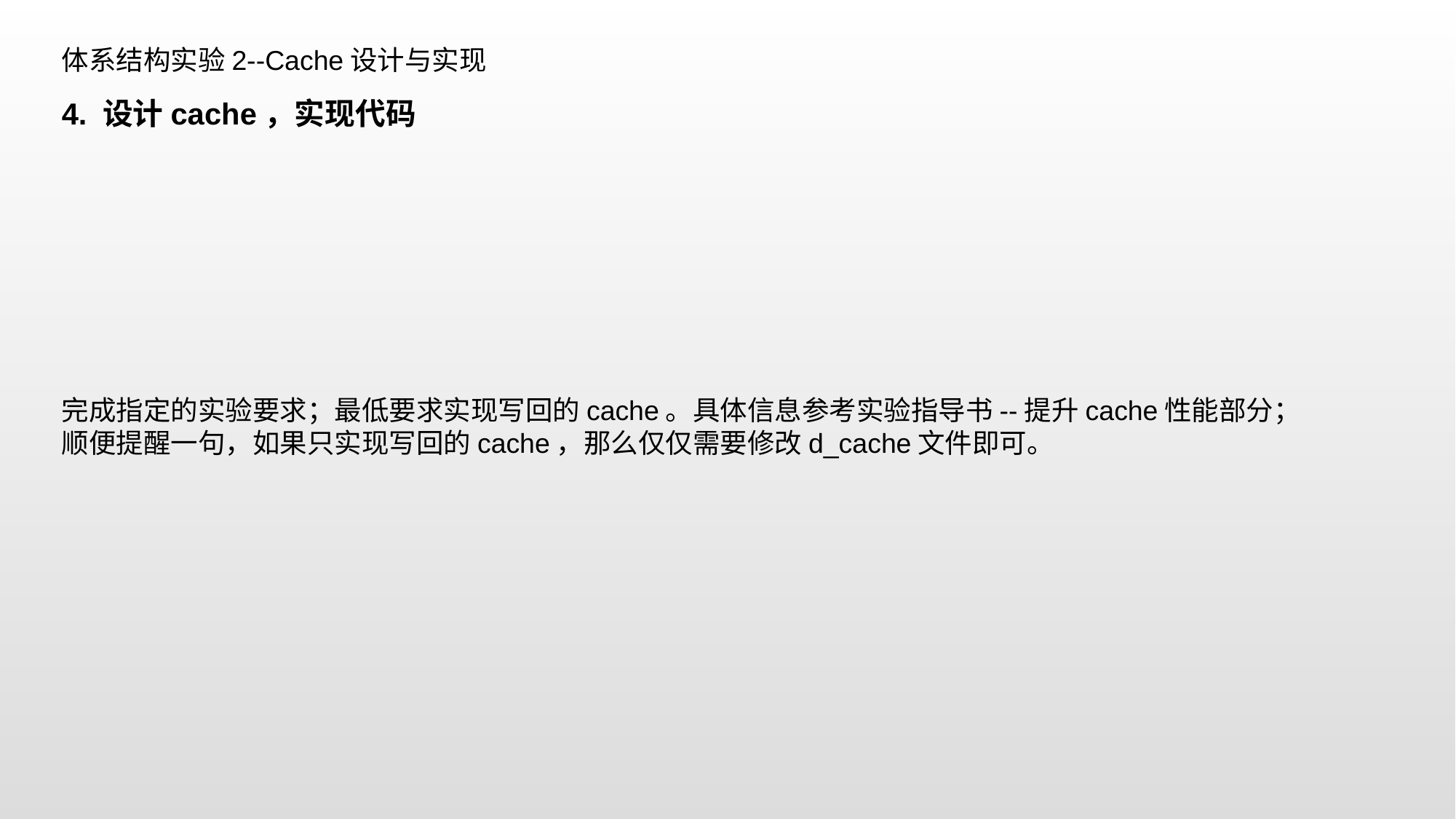

体系结构实验2--Cache设计与实现
4. 设计cache，实现代码
完成指定的实验要求；最低要求实现写回的cache。具体信息参考实验指导书--提升cache性能部分；
顺便提醒一句，如果只实现写回的cache，那么仅仅需要修改d_cache文件即可。